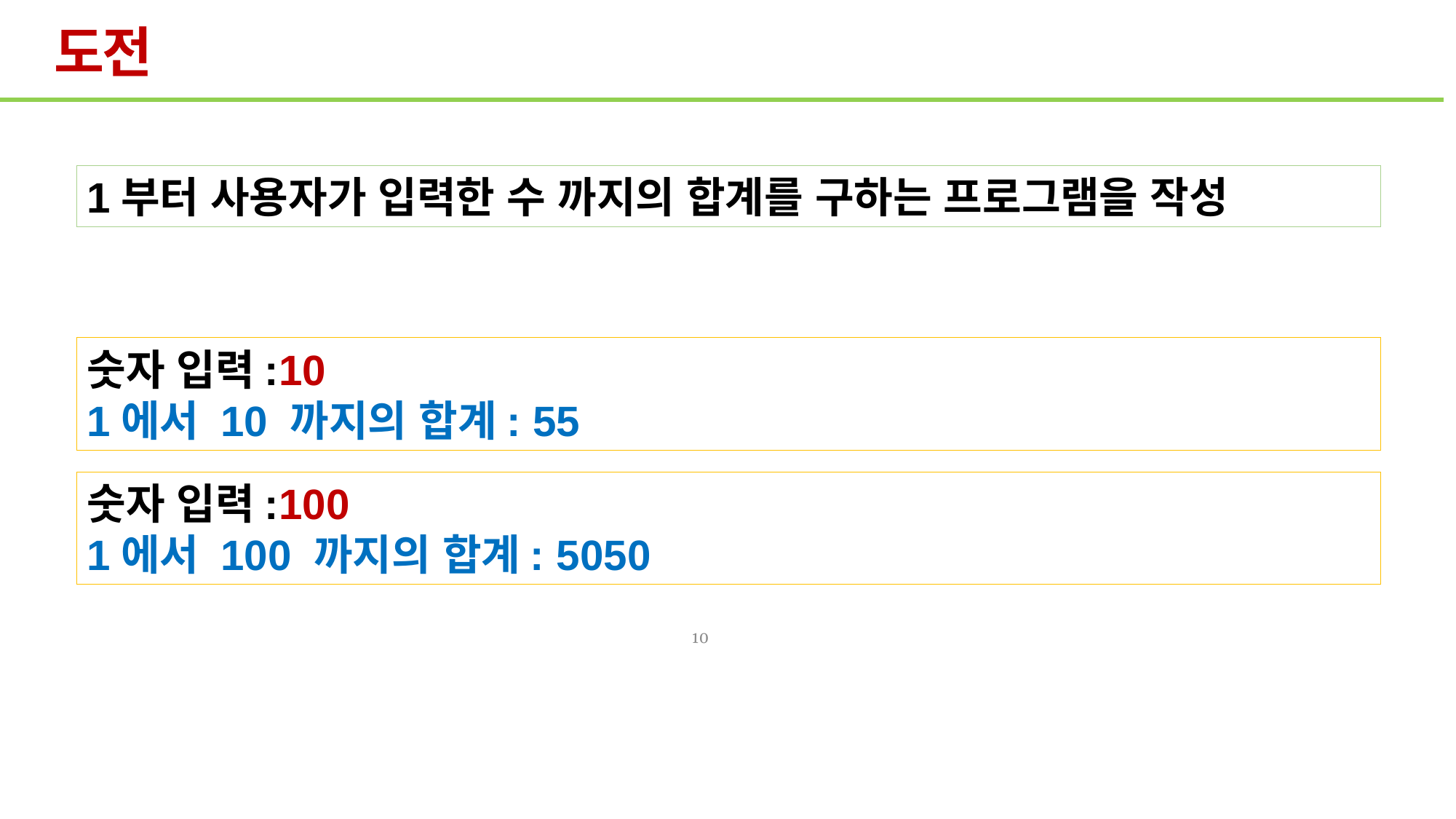

# 도전
1부터 사용자가 입력한 수 까지의 합계를 구하는 프로그램을 작성
숫자 입력:10
1에서 10 까지의 합계: 55
숫자 입력:100
1에서 100 까지의 합계: 5050
10